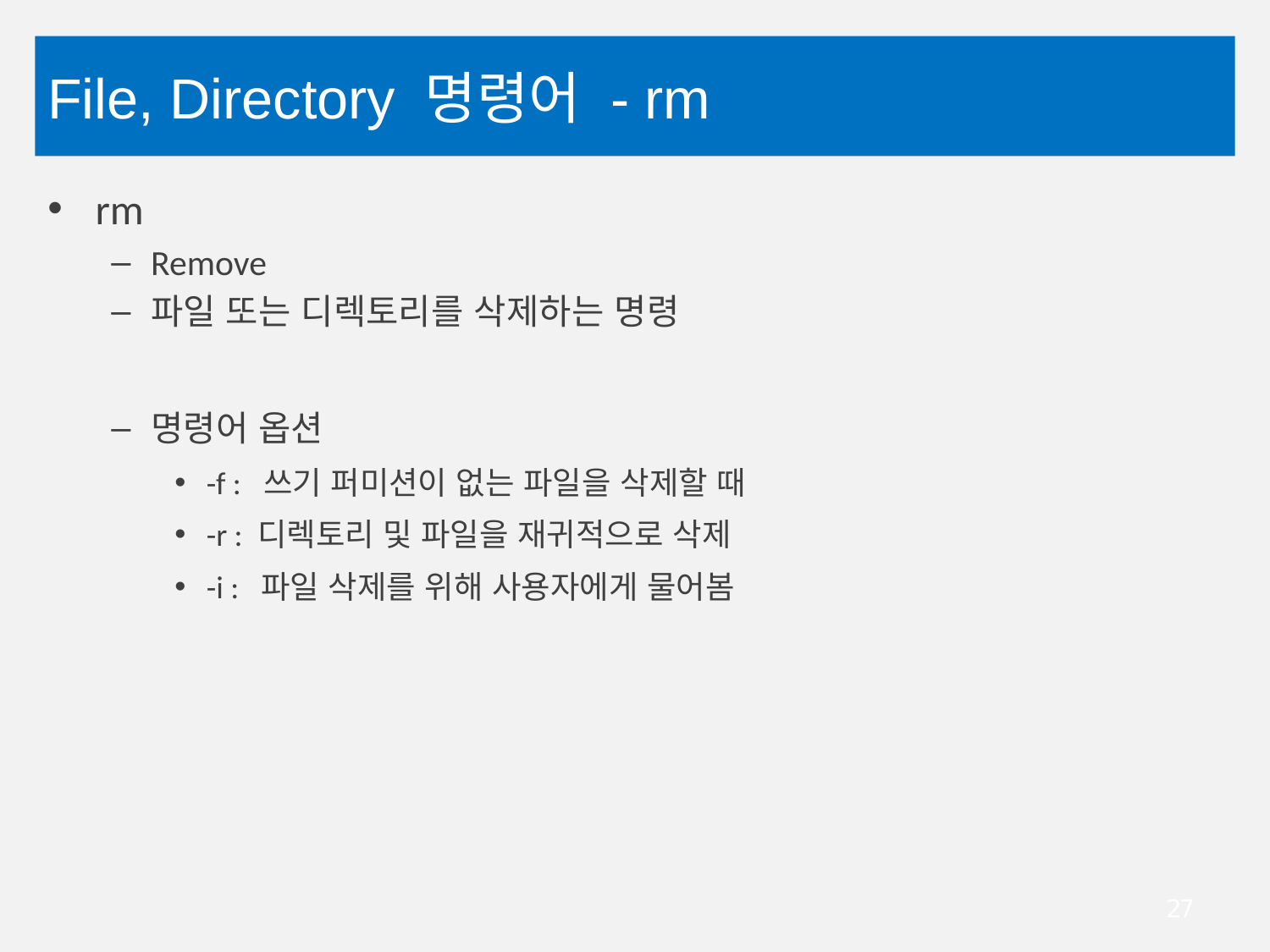

# File, Directory 명령어 - rm
rm
Remove
파일 또는 디렉토리를 삭제하는 명령

명령어 옵션
-f :  쓰기 퍼미션이 없는 파일을 삭제할 때
-r : 디렉토리 및 파일을 재귀적으로 삭제
-i :  파일 삭제를 위해 사용자에게 물어봄
27